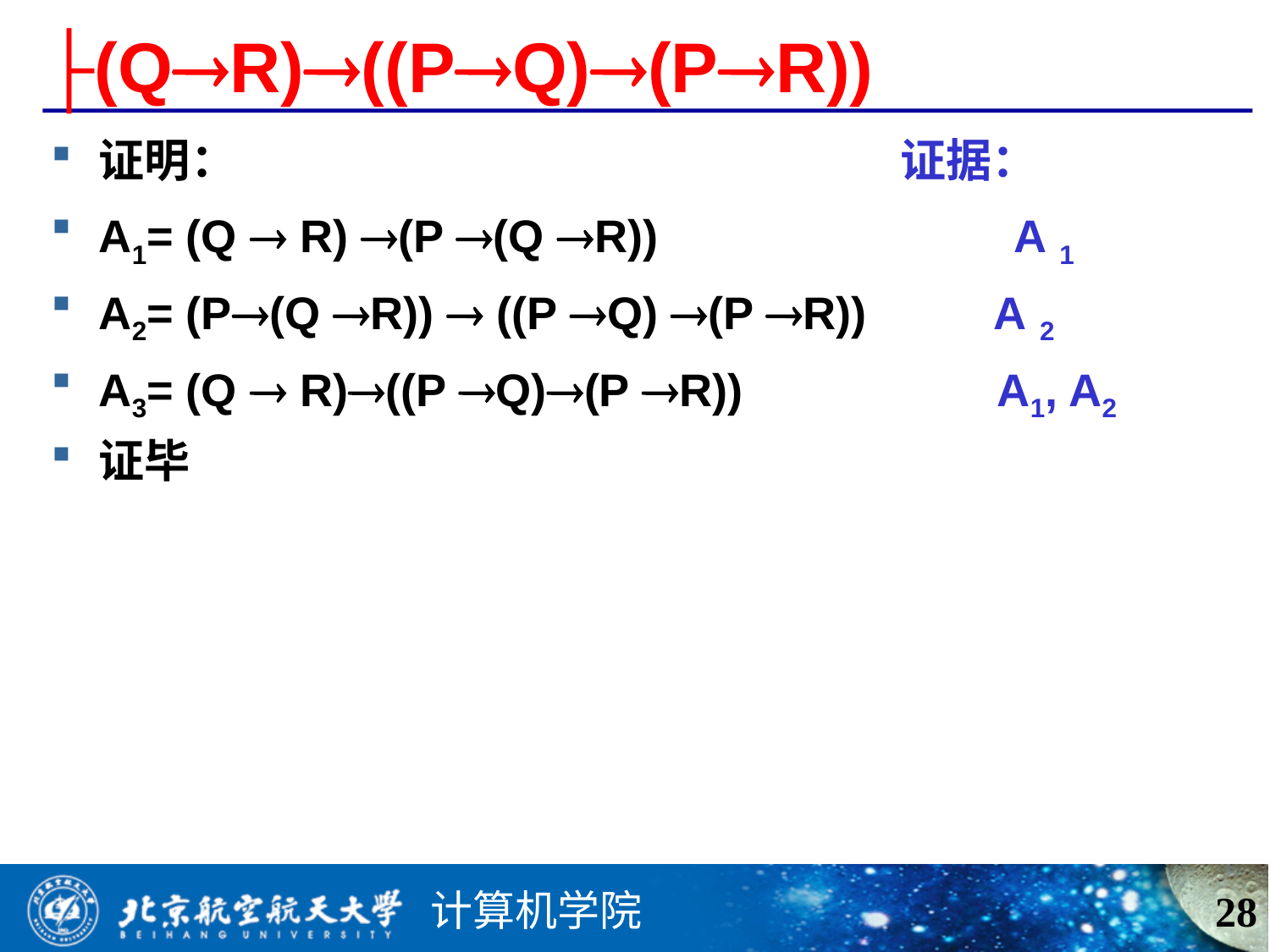

# ├(Q→R)→((P→Q)→(P→R))
证明：                                                                证据：
A1= (Q → R) →(P →(Q →R))                            A 1
A2= (P→(Q →R)) → ((P →Q) →(P →R))          A 2
A3= (Q → R)→((P →Q)→(P →R))                    A1, A2
证毕